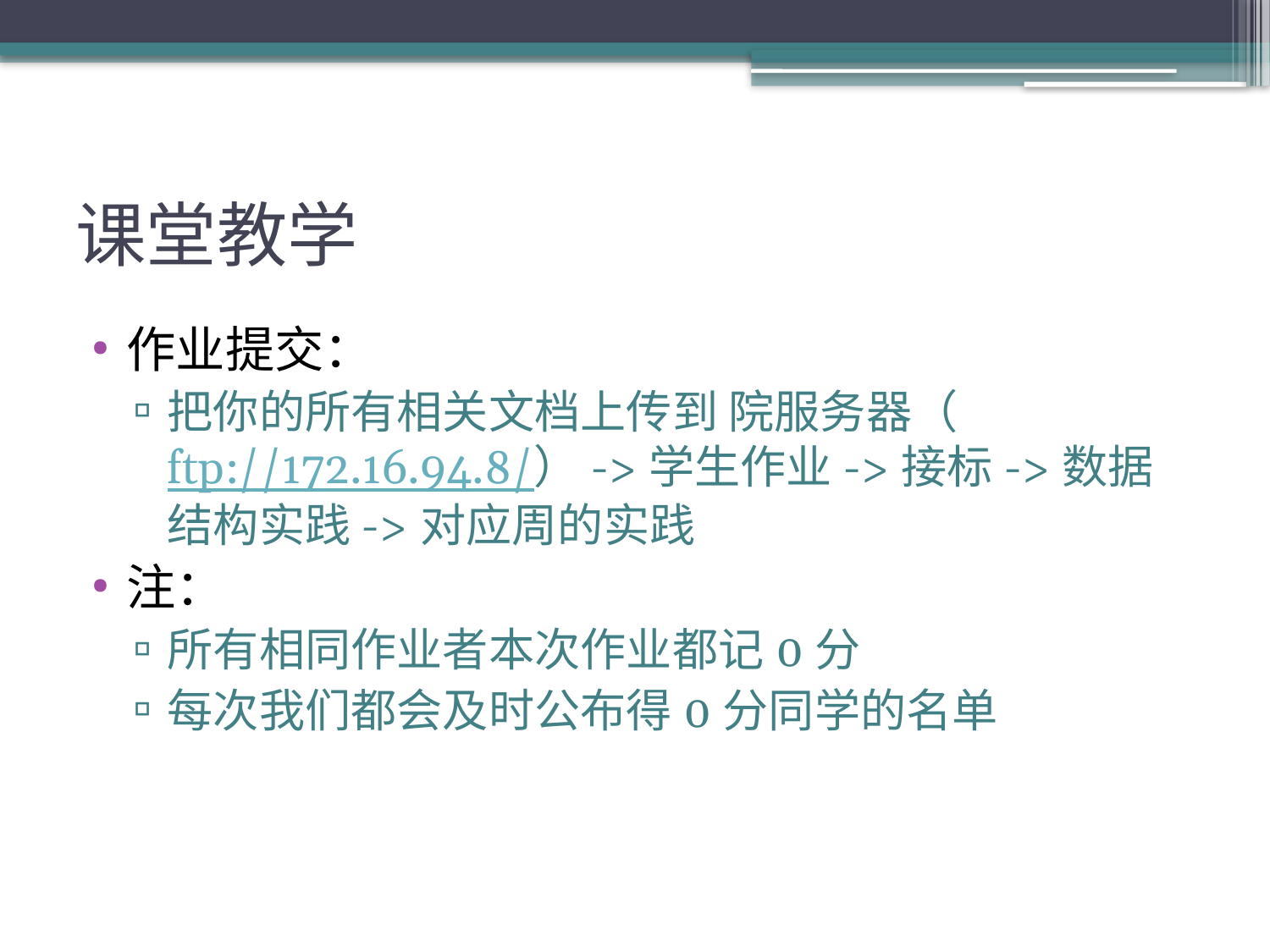

# 课堂教学
作业提交：
把你的所有相关文档上传到 院服务器（ftp://172.16.94.8/）->学生作业->接标->数据结构实践->对应周的实践
注：
所有相同作业者本次作业都记0分
每次我们都会及时公布得0分同学的名单